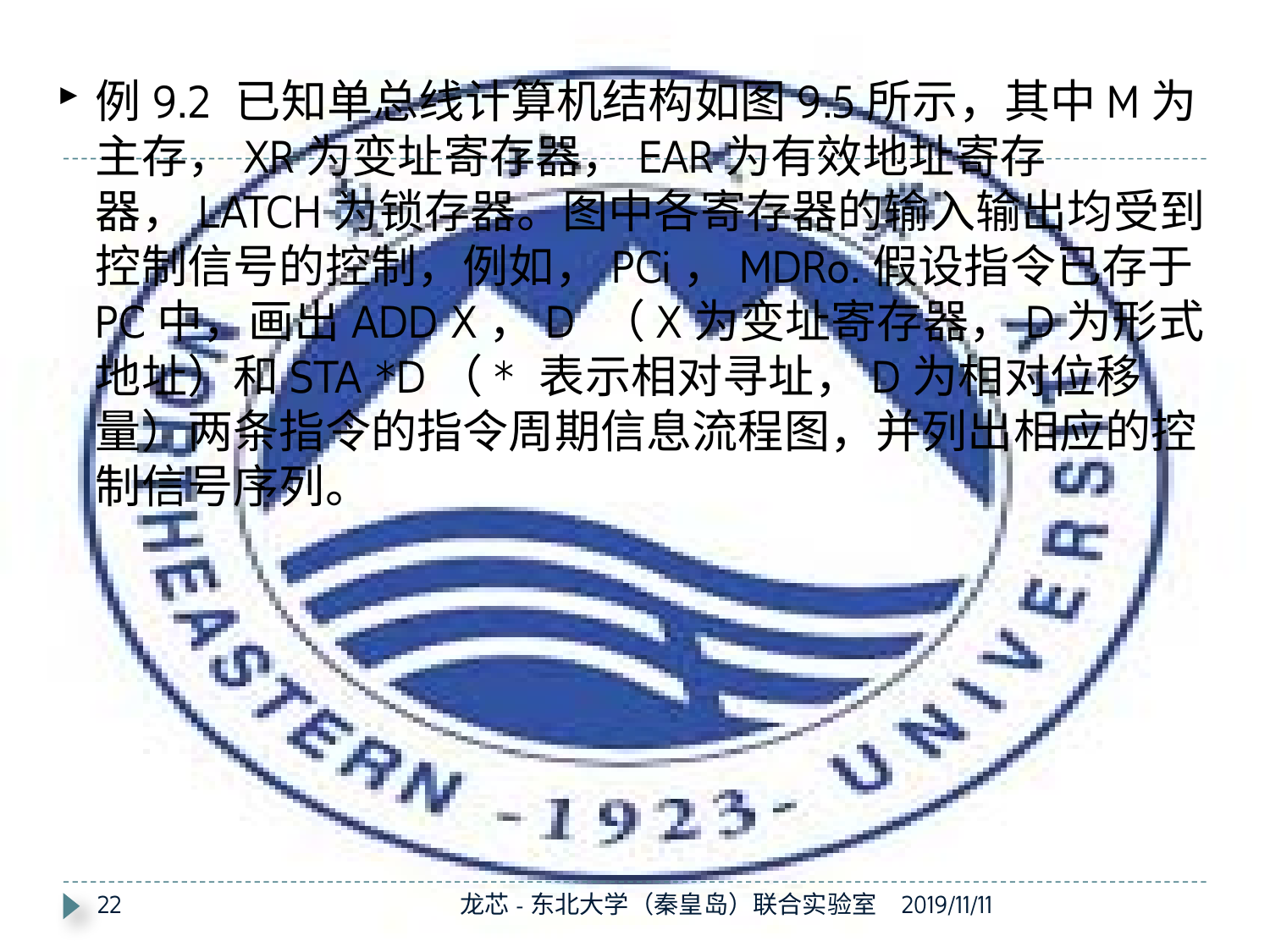

例9.2 已知单总线计算机结构如图9.5所示，其中M为主存，XR为变址寄存器，EAR为有效地址寄存器，LATCH为锁存器。图中各寄存器的输入输出均受到控制信号的控制，例如，PCi，MDRo.假设指令已存于PC中，画出ADD X，D （X为变址寄存器，D为形式地址）和STA *D（* 表示相对寻址，D为相对位移量）两条指令的指令周期信息流程图，并列出相应的控制信号序列。
22
龙芯-东北大学（秦皇岛）联合实验室
2019/11/11